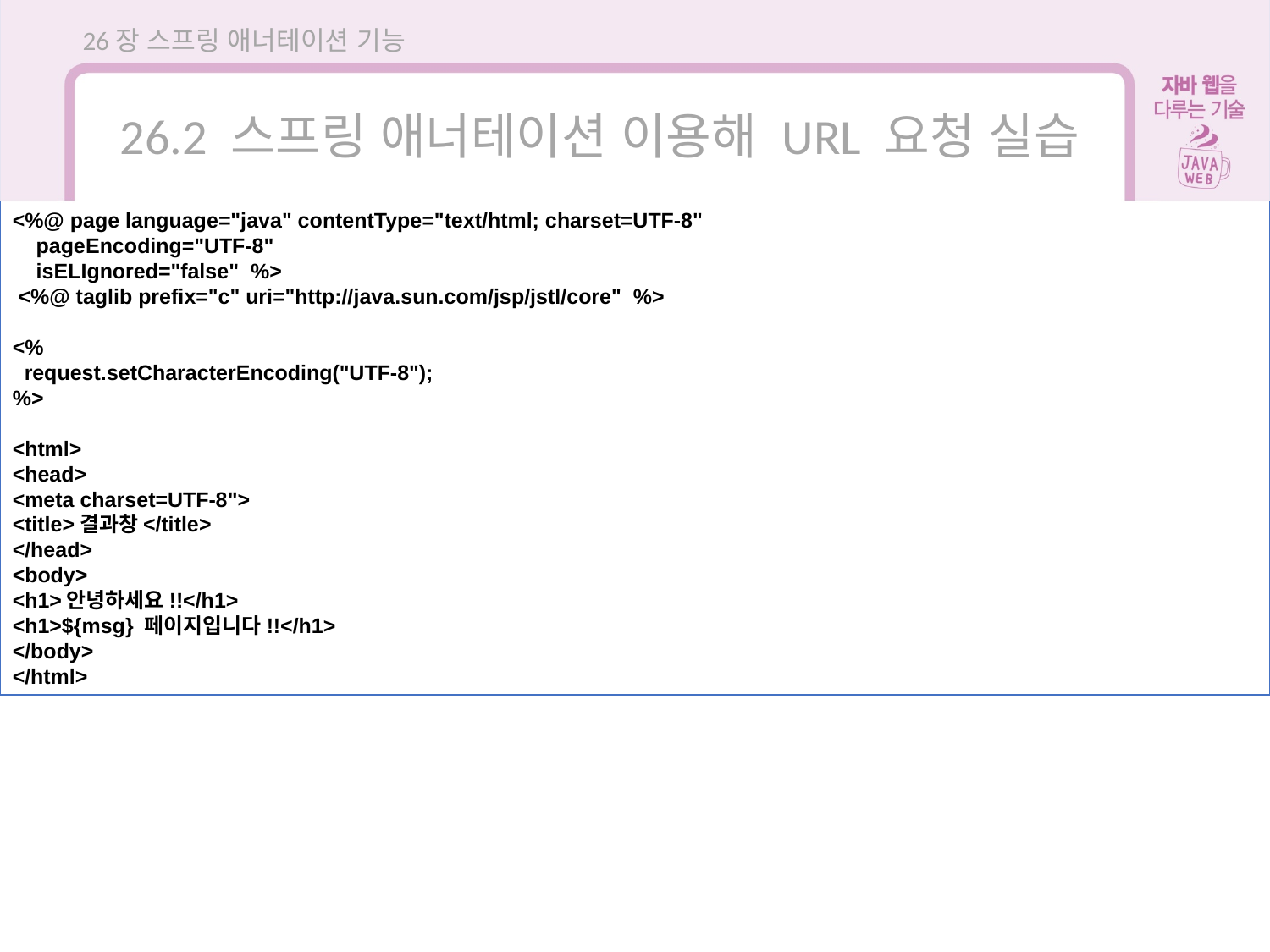

26장 스프링 애너테이션 기능
26.2 스프링 애너테이션 이용해 URL 요청 실습
<%@ page language="java" contentType="text/html; charset=UTF-8"
    pageEncoding="UTF-8"
    isELIgnored="false"  %>
 <%@ taglib prefix="c" uri="http://java.sun.com/jsp/jstl/core"  %>

<%
  request.setCharacterEncoding("UTF-8");
%>

<html>
<head>
<meta charset=UTF-8">
<title>결과창</title>
</head>
<body>
<h1>안녕하세요!!</h1>
<h1>${msg} 페이지입니다!!</h1>
</body>
</html>